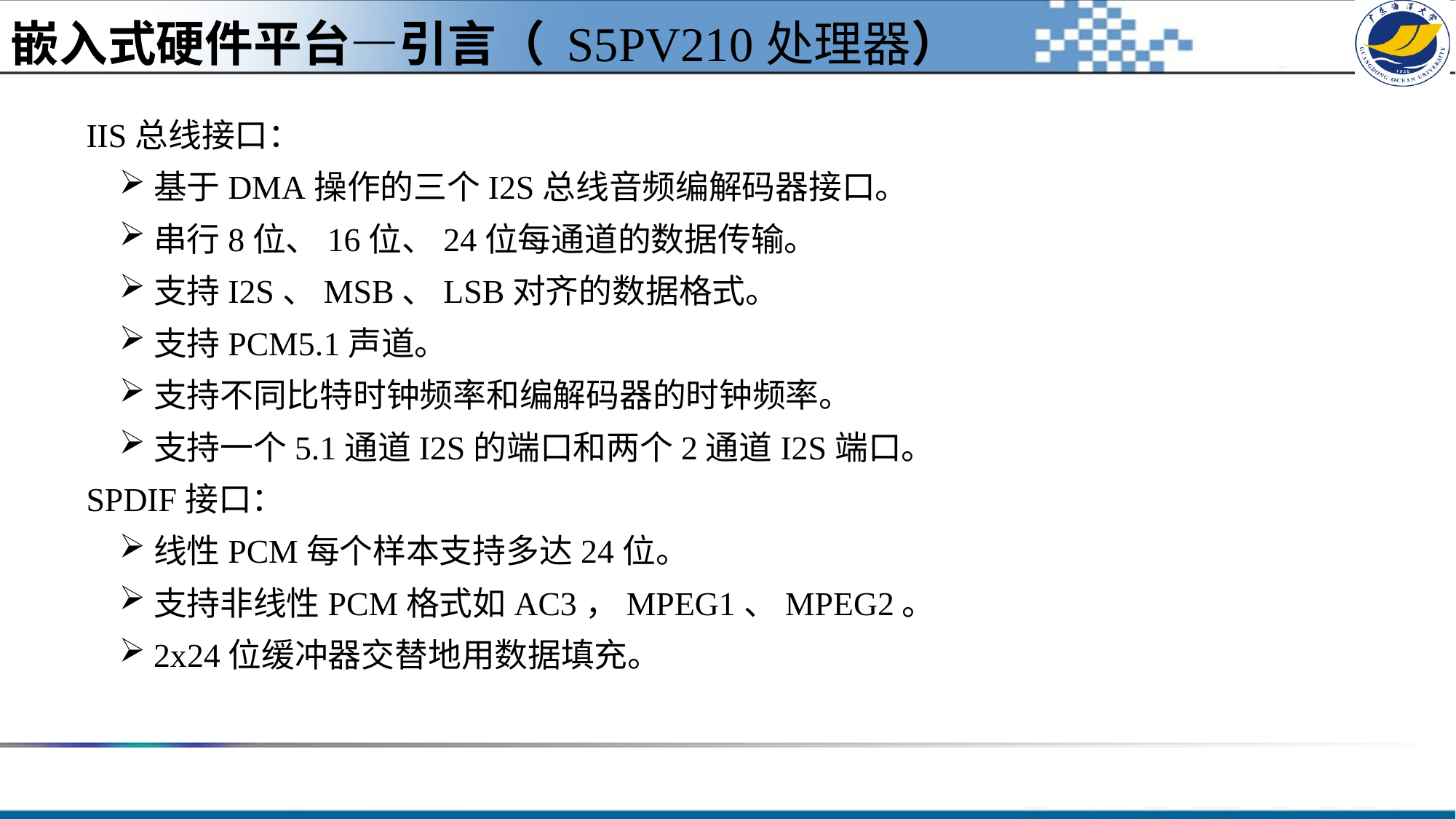

嵌入式硬件平台—引言（ S5PV210处理器）
IIS总线接口：
基于DMA操作的三个I2S总线音频编解码器接口。
串行8位、16位、24位每通道的数据传输。
支持I2S、MSB、LSB对齐的数据格式。
支持PCM5.1声道。
支持不同比特时钟频率和编解码器的时钟频率。
支持一个5.1通道I2S的端口和两个2通道I2S端口。
SPDIF接口：
线性PCM每个样本支持多达24位。
支持非线性PCM格式如AC3，MPEG1、MPEG2。
2x24位缓冲器交替地用数据填充。